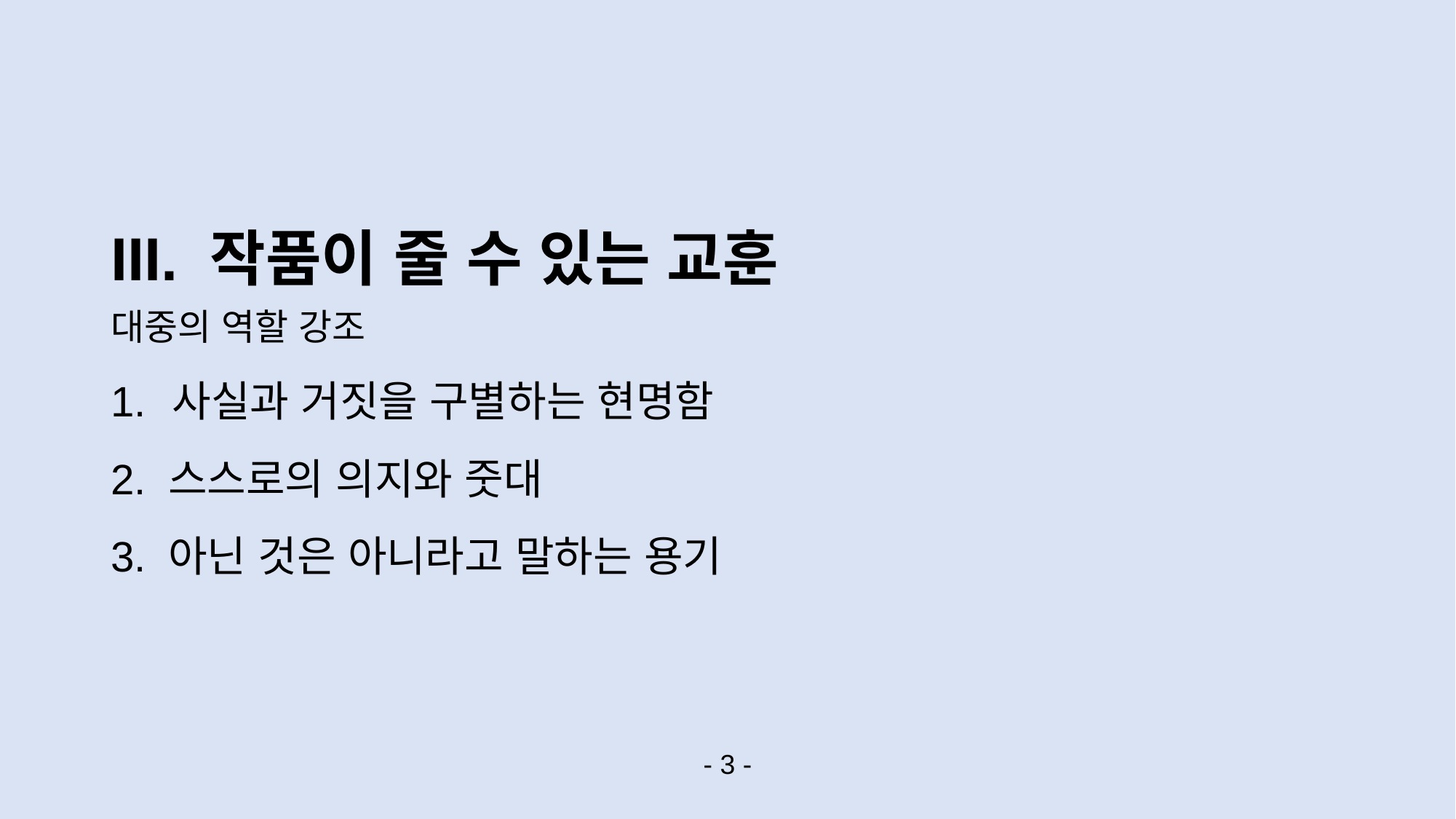

III. 작품이 줄 수 있는 교훈
대중의 역할 강조

사실과 거짓을 구별하는 현명함

2. 스스로의 의지와 줏대

3. 아닌 것은 아니라고 말하는 용기

- 3 -